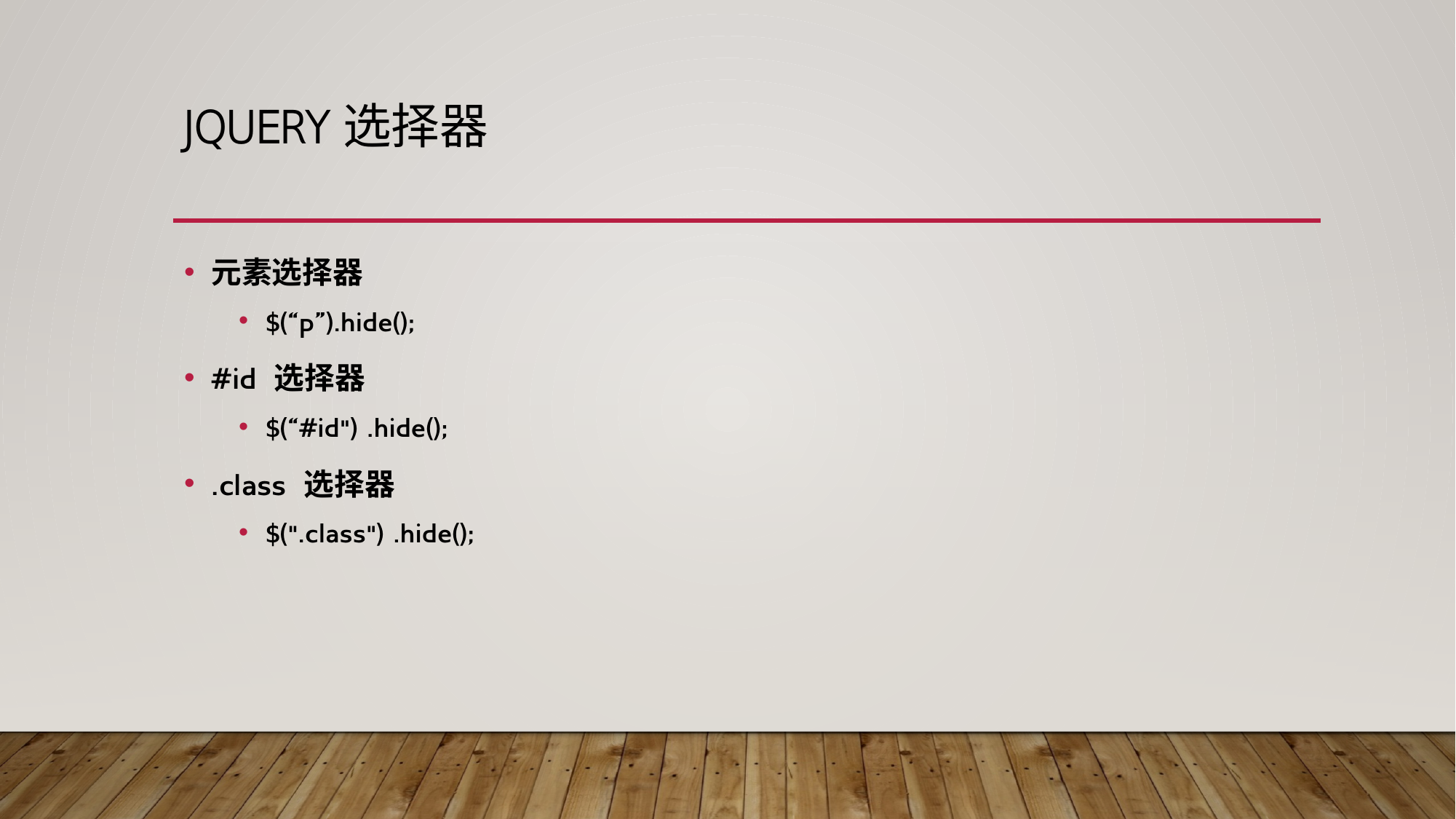

# jQuery选择器
元素选择器
$(“p”).hide();
#id 选择器
$(“#id") .hide();
.class 选择器
$(".class") .hide();